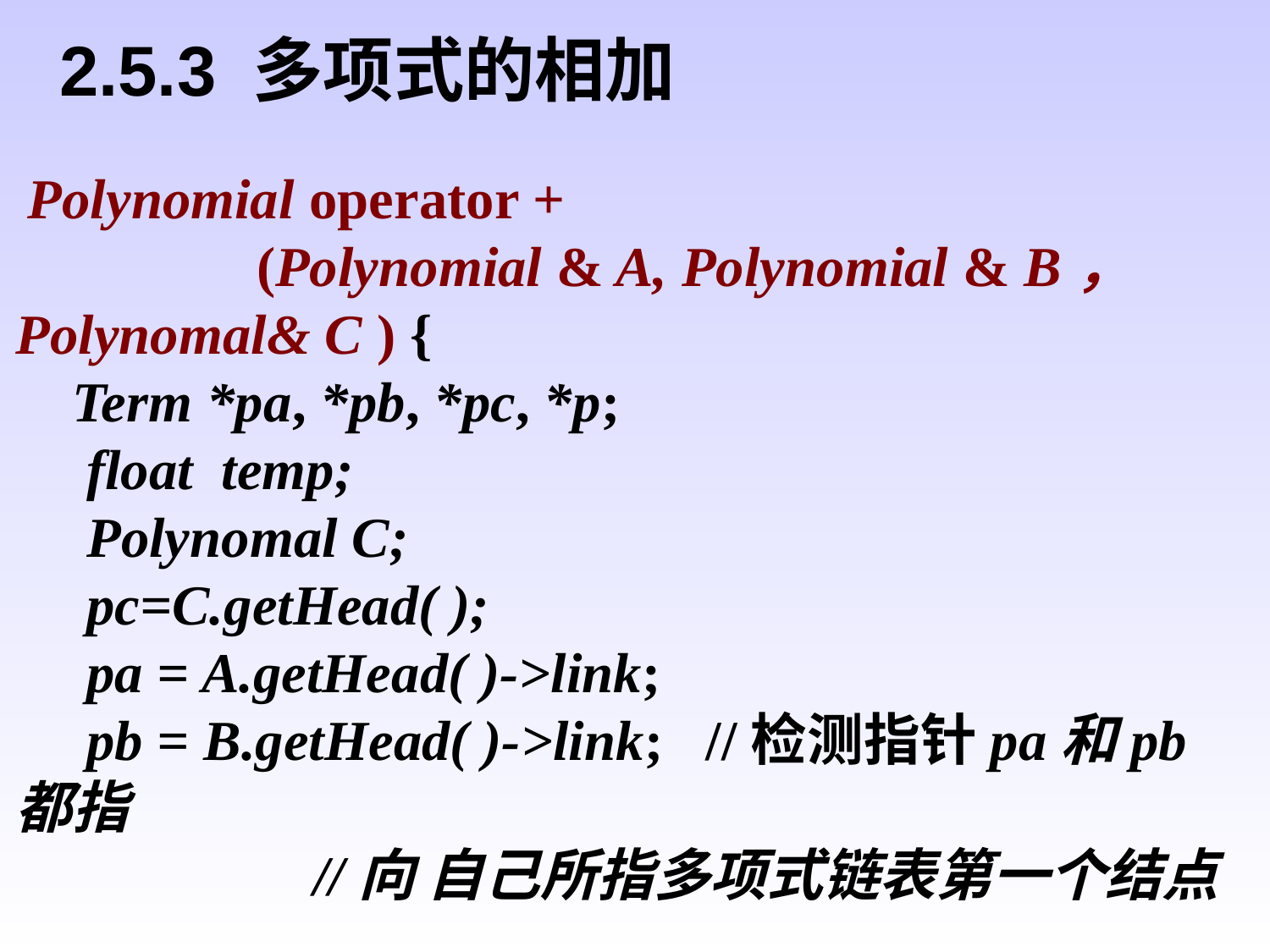

2.5.3 多项式的相加
 Polynomial operator +
                 (Polynomial & A, Polynomial & B， Polynomal& C ) {
    Term *pa, *pb, *pc, *p;
     float  temp;
     Polynomal C;
     pc=C.getHead( );
     pa = A.getHead( )->link;
     pb = B.getHead( )->link;   //检测指针pa和pb都指
                     //向 自己所指多项式链表第一个结点